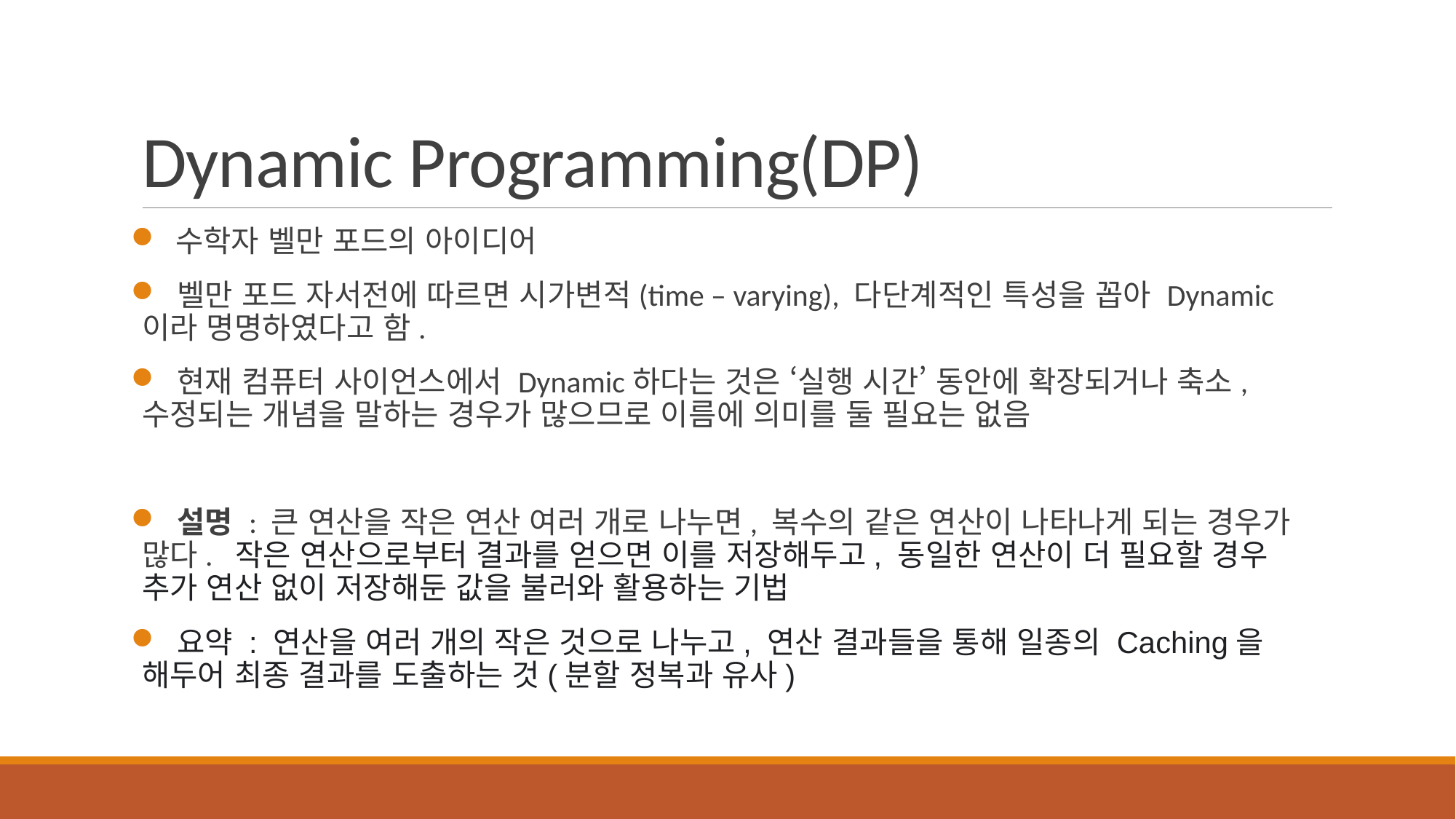

# Dynamic Programming(DP)
 수학자 벨만 포드의 아이디어
 벨만 포드 자서전에 따르면 시가변적(time – varying), 다단계적인 특성을 꼽아 Dynamic이라 명명하였다고 함.
 현재 컴퓨터 사이언스에서 Dynamic하다는 것은 ‘실행 시간’ 동안에 확장되거나 축소, 수정되는 개념을 말하는 경우가 많으므로 이름에 의미를 둘 필요는 없음

 설명 : 큰 연산을 작은 연산 여러 개로 나누면, 복수의 같은 연산이 나타나게 되는 경우가 많다.  작은 연산으로부터 결과를 얻으면 이를 저장해두고, 동일한 연산이 더 필요할 경우 추가 연산 없이 저장해둔 값을 불러와 활용하는 기법
 요약 : 연산을 여러 개의 작은 것으로 나누고, 연산 결과들을 통해 일종의 Caching을 해두어 최종 결과를 도출하는 것(분할 정복과 유사)